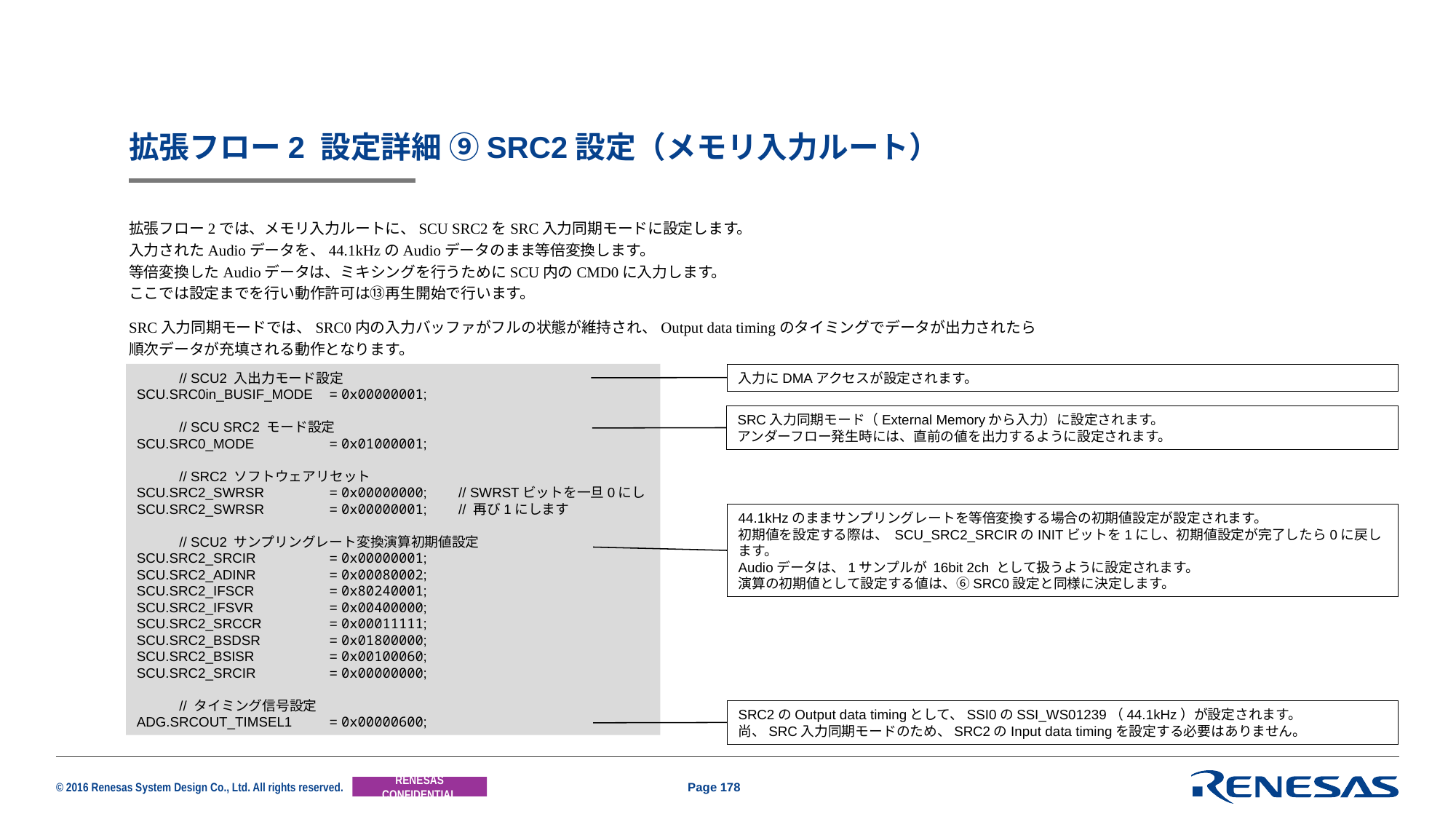

# 拡張フロー2 設定詳細 ⑨SRC2設定（メモリ入力ルート）
拡張フロー2では、メモリ入力ルートに、SCU SRC2をSRC入力同期モードに設定します。
入力されたAudioデータを、44.1kHzのAudioデータのまま等倍変換します。
等倍変換したAudioデータは、ミキシングを行うためにSCU内のCMD0に入力します。
ここでは設定までを行い動作許可は⑬再生開始で行います。
SRC入力同期モードでは、SRC0内の入力バッファがフルの状態が維持され、Output data timingのタイミングでデータが出力されたら
順次データが充填される動作となります。
	// SCU2 入出力モード設定
SCU.SRC0in_BUSIF_MODE 	= 0x00000001;
	// SCU SRC2 モード設定
SCU.SRC0_MODE	= 0x01000001;

	// SRC2 ソフトウェアリセット
SCU.SRC2_SWRSR	= 0x00000000;	// SWRSTビットを一旦0にし
SCU.SRC2_SWRSR	= 0x00000001;	// 再び1にします
	// SCU2 サンプリングレート変換演算初期値設定
SCU.SRC2_SRCIR	= 0x00000001;
SCU.SRC2_ADINR	= 0x00080002;
SCU.SRC2_IFSCR	= 0x80240001;
SCU.SRC2_IFSVR	= 0x00400000;
SCU.SRC2_SRCCR	= 0x00011111;
SCU.SRC2_BSDSR	= 0x01800000;
SCU.SRC2_BSISR	= 0x00100060;
SCU.SRC2_SRCIR	= 0x00000000;

	// タイミング信号設定
ADG.SRCOUT_TIMSEL1	= 0x00000600;
入力にDMAアクセスが設定されます。
SRC入力同期モード（External Memoryから入力）に設定されます。
アンダーフロー発生時には、直前の値を出力するように設定されます。
44.1kHzのままサンプリングレートを等倍変換する場合の初期値設定が設定されます。
初期値を設定する際は、 SCU_SRC2_SRCIRのINITビットを1にし、初期値設定が完了したら0に戻します。
Audioデータは、1サンプルが 16bit 2ch として扱うように設定されます。
演算の初期値として設定する値は、⑥SRC0設定と同様に決定します。
SRC2のOutput data timingとして、SSI0のSSI_WS01239（44.1kHz）が設定されます。
尚、SRC入力同期モードのため、SRC2のInput data timingを設定する必要はありません。
Page 178